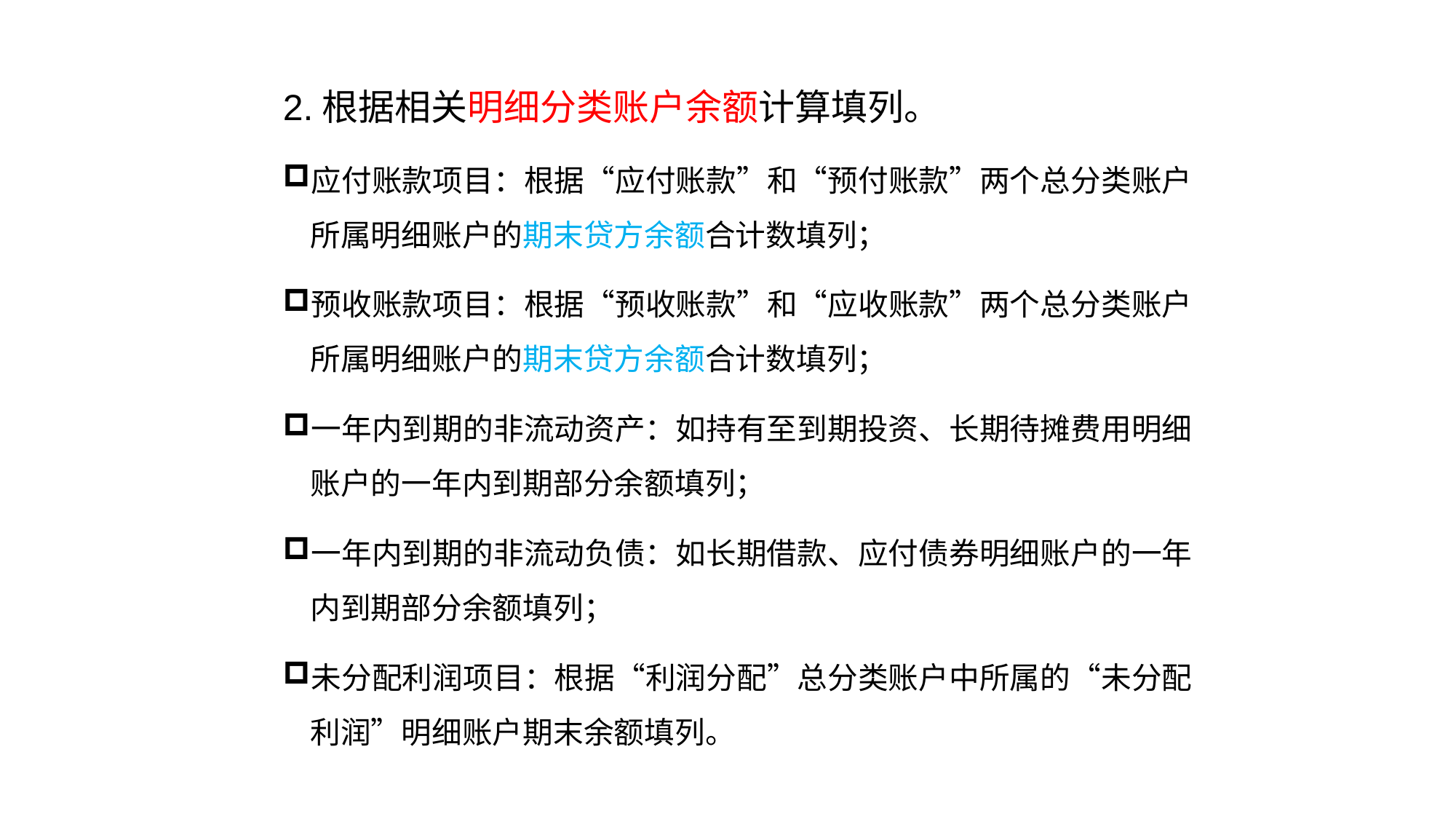

2.根据相关明细分类账户余额计算填列。
应付账款项目：根据“应付账款”和“预付账款”两个总分类账户所属明细账户的期末贷方余额合计数填列；
预收账款项目：根据“预收账款”和“应收账款”两个总分类账户所属明细账户的期末贷方余额合计数填列；
一年内到期的非流动资产：如持有至到期投资、长期待摊费用明细账户的一年内到期部分余额填列；
一年内到期的非流动负债：如长期借款、应付债券明细账户的一年内到期部分余额填列；
未分配利润项目：根据“利润分配”总分类账户中所属的“未分配利润”明细账户期末余额填列。